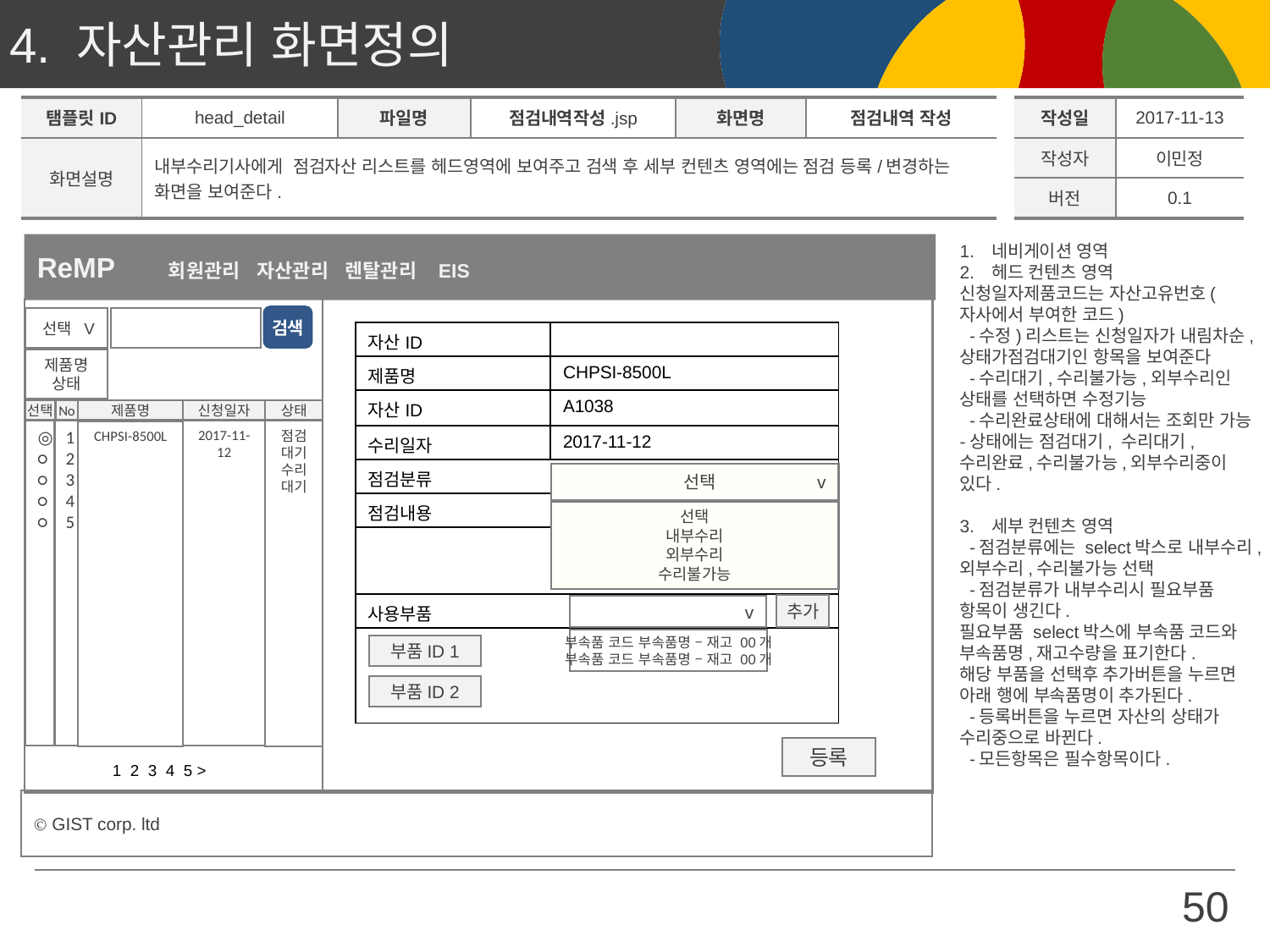

| 탬플릿ID | head\_detail | 파일명 | 점검내역작성.jsp | 화면명 | 점검내역 작성 |  | 작성일 | 2017-11-13 |
| --- | --- | --- | --- | --- | --- | --- | --- | --- |
| 화면설명 | 내부수리기사에게 점검자산 리스트를 헤드영역에 보여주고 검색 후 세부 컨텐츠 영역에는 점검 등록/변경하는 화면을 보여준다. |  |  |  |  |  | 작성자 | 이민정 |
|  |  |  |  |  |  |  | 버전 | 0.1 |
ReMP      회원관리   자산관리   렌탈관리   EIS
네비게이션 영역
헤드 컨텐츠 영역
신청일자제품코드는 자산고유번호(자사에서 부여한 코드)
  -수정)리스트는 신청일자가 내림차순,상태가점검대기인 항목을 보여준다
  -수리대기,수리불가능,외부수리인 상태를 선택하면 수정기능
  -수리완료상태에 대해서는 조회만 가능
-상태에는 점검대기, 수리대기, 수리완료,수리불가능,외부수리중이 있다.

세부 컨텐츠 영역
  -점검분류에는 select박스로 내부수리,외부수리,수리불가능 선택
  -점검분류가 내부수리시 필요부품 항목이 생긴다.
필요부품 select박스에 부속품 코드와 부속품명,재고수량을 표기한다.
해당 부품을 선택후 추가버튼을 누르면  아래 행에 부속품명이 추가된다.
  -등록버튼을 누르면 자산의 상태가 수리중으로 바뀐다.
  -모든항목은 필수항목이다.

검색

선택  V
제품명
상태
| 자산ID |  |
| --- | --- |
| 제품명 | CHPSI-8500L |
| 자산ID | A1038 |
| 수리일자 | 2017-11-12 |
| 점검분류 |  |
| 점검내용 |  |
|  |  |
| 사용부품 |  |
|  |  |
상태
선택
No
제품명
신청일자
1
2
3
4
5
◎
○
○
○
○
2017-11-12
점검대기
수리대기
CHPSI-8500L
  선택                    v
선택
내부수리
외부수리
수리불가능
  내부수리                 v
추가
       v
부속품 코드 부속품명 – 재고 00개
부속품 코드 부속품명 – 재고 00개
부품ID 1
부품ID 2
등록
1  2  3  4  5 >
Ⓒ GIST corp. ltd